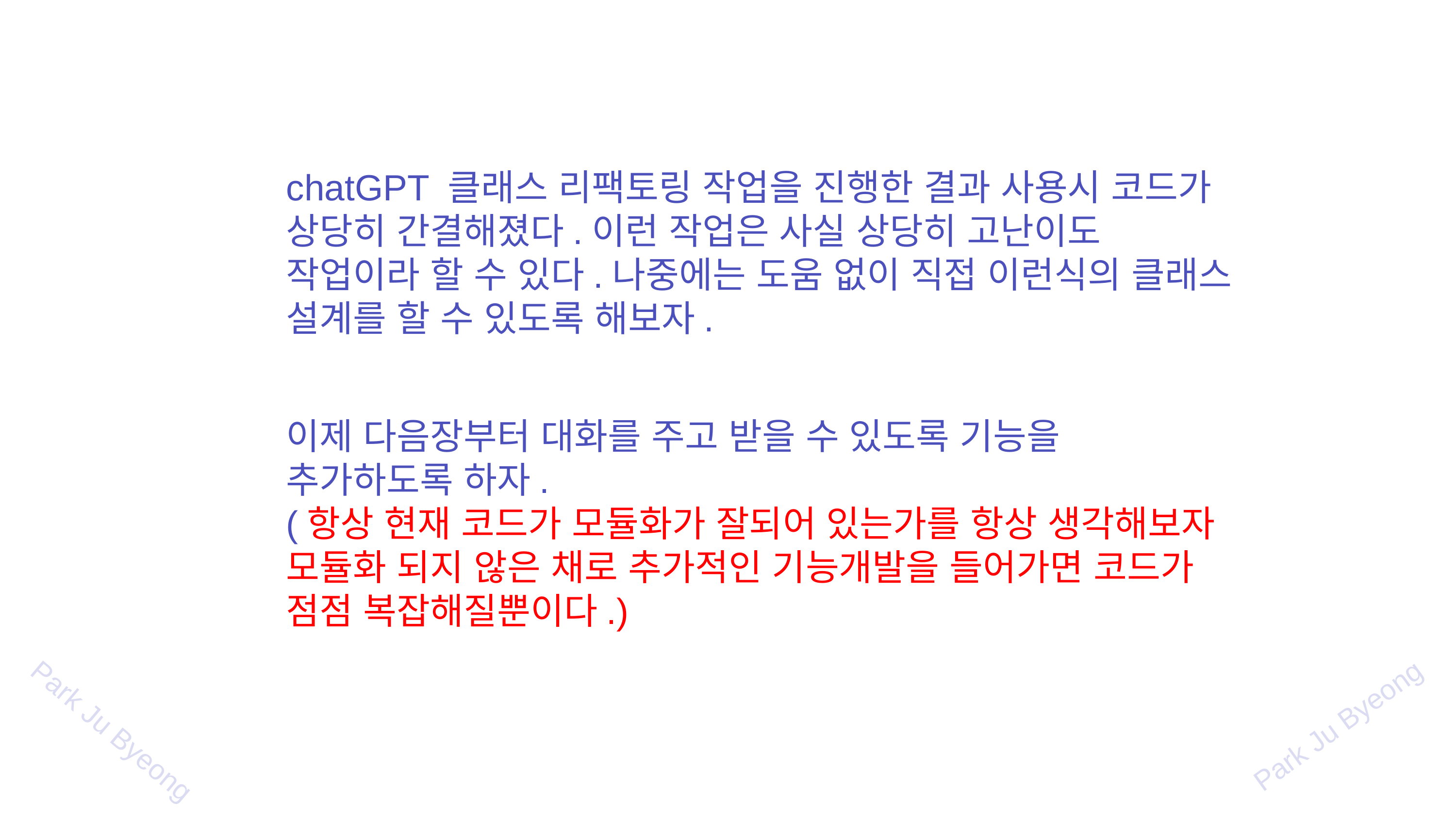

chatGPT 클래스 리팩토링 작업을 진행한 결과 사용시 코드가 상당히 간결해졌다.이런 작업은 사실 상당히 고난이도 작업이라 할 수 있다.나중에는 도움 없이 직접 이런식의 클래스 설계를 할 수 있도록 해보자.
이제 다음장부터 대화를 주고 받을 수 있도록 기능을 추가하도록 하자.
(항상 현재 코드가 모듈화가 잘되어 있는가를 항상 생각해보자 모듈화 되지 않은 채로 추가적인 기능개발을 들어가면 코드가 점점 복잡해질뿐이다.)